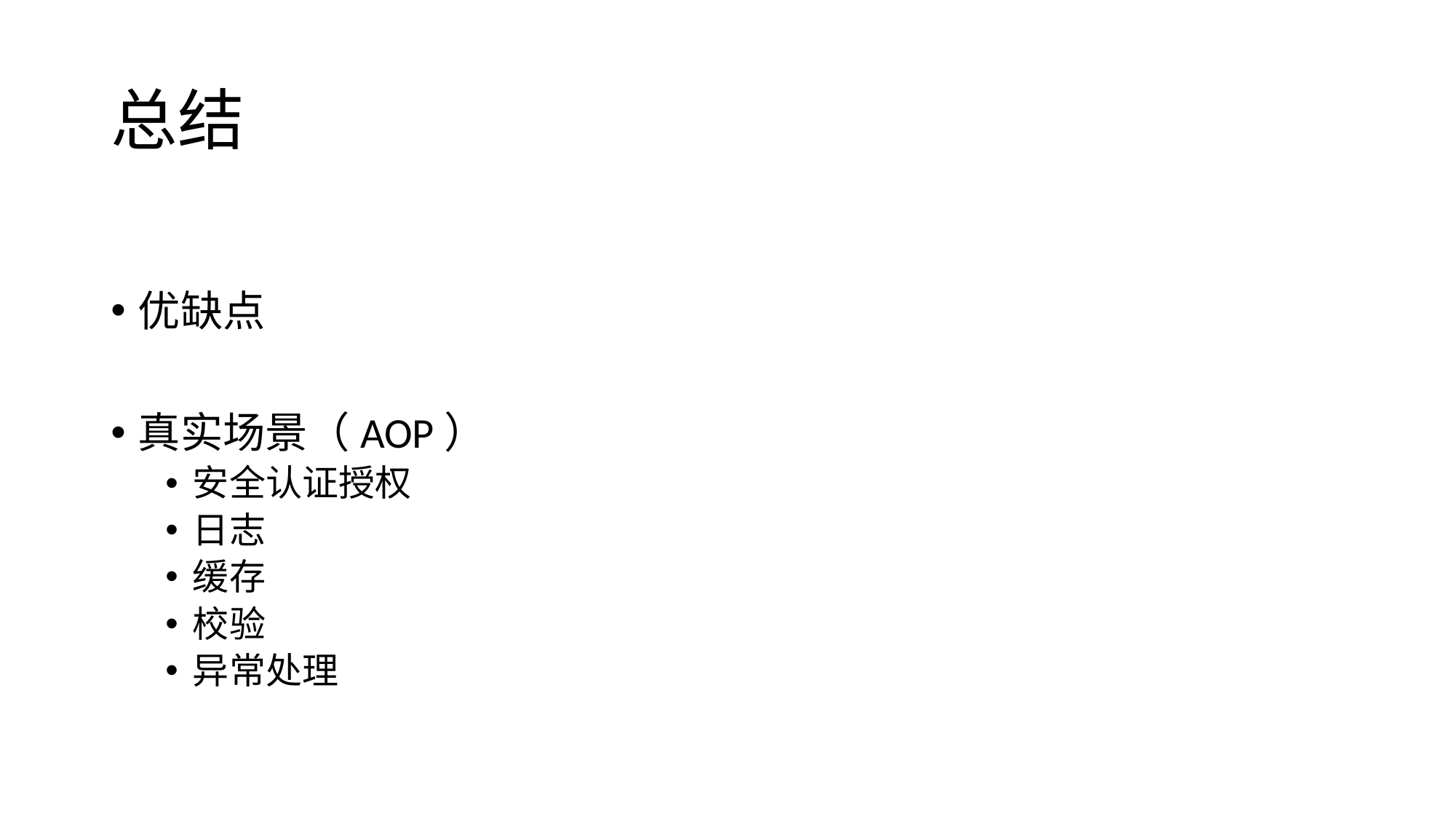

# 总结

优缺点

真实场景（AOP）
安全认证授权
日志
缓存
校验
异常处理